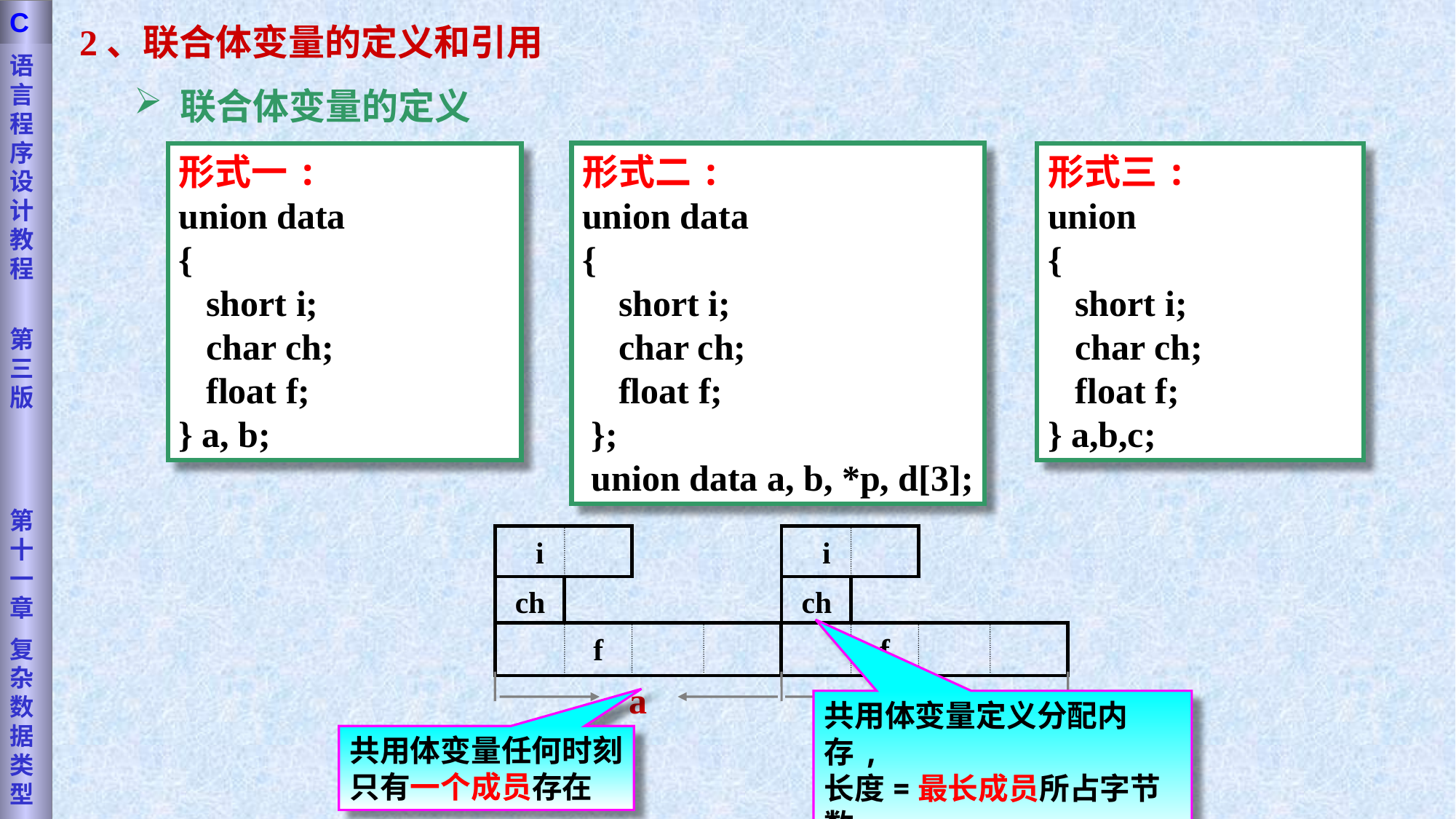

语言程序设计教程
第三版

第十一章
复杂数据类型
C
2、联合体变量的定义和引用
 联合体变量的定义
形式二:
union data
{
    short i;
    char ch;
    float f;
 };
 union data a, b, *p, d[3];
形式一:
union data
{
   short i;
   char ch;
   float f;
} a, b;
形式三:
union
{
   short i;
   char ch;
   float f;
} a,b,c;

i

ch

f

i

ch

f
a
b

共用体变量任何时刻
只有一个成员存在
共用体变量定义分配内存,
长度=最长成员所占字节数